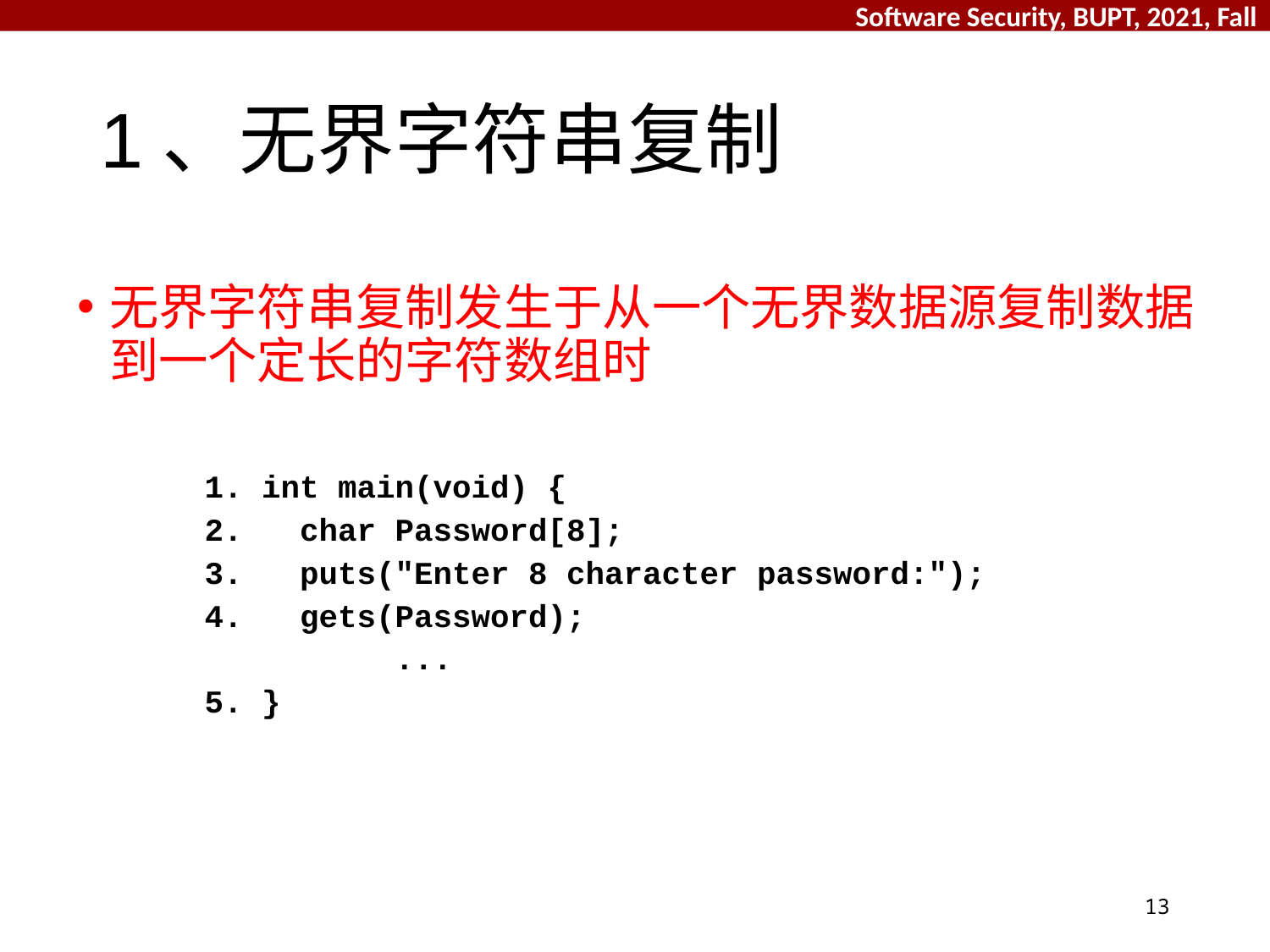

# 1、无界字符串复制
无界字符串复制发生于从一个无界数据源复制数据到一个定长的字符数组时

1. int main(void) {
2.   char Password[8];
3.   puts("Enter 8 character password:");
4.   gets(Password);
          ...
5. }
13